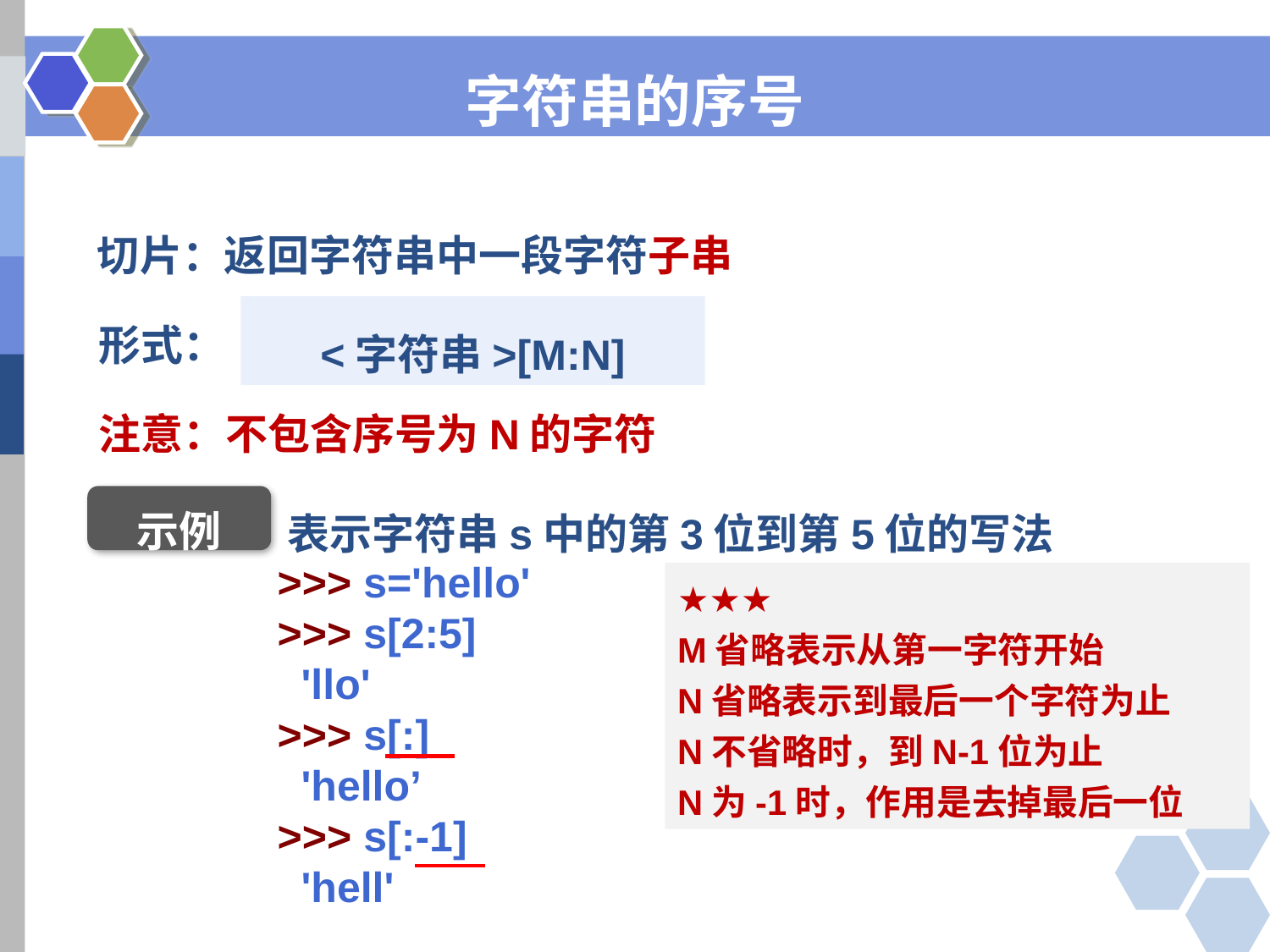

字符串的序号
切片：返回字符串中一段字符子串
<字符串>[M:N]
形式：
注意：不包含序号为N的字符
表示字符串s中的第3位到第5位的写法

示例
>>> s='hello'
>>> s[2:5]
  'llo'
>>> s[:]
  'hello’
>>> s[:-1]
  'hell'

★★★
M省略表示从第一字符开始
N省略表示到最后一个字符为止
N不省略时，到N-1位为止
N为-1时，作用是去掉最后一位